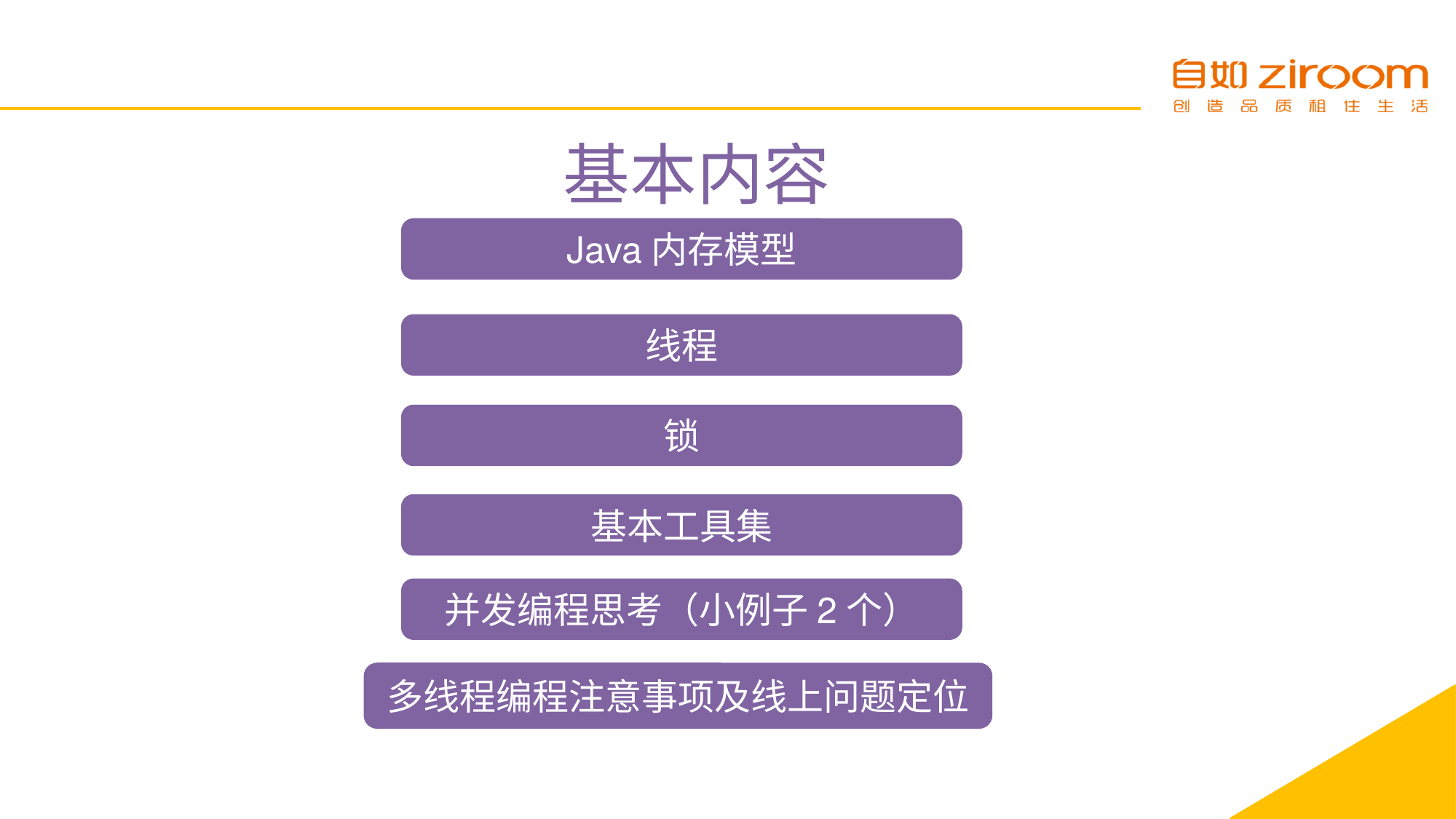

基本内容
Java内存模型
线程
锁
基本工具集
并发编程思考（小例子2个）
多线程编程注意事项及线上问题定位